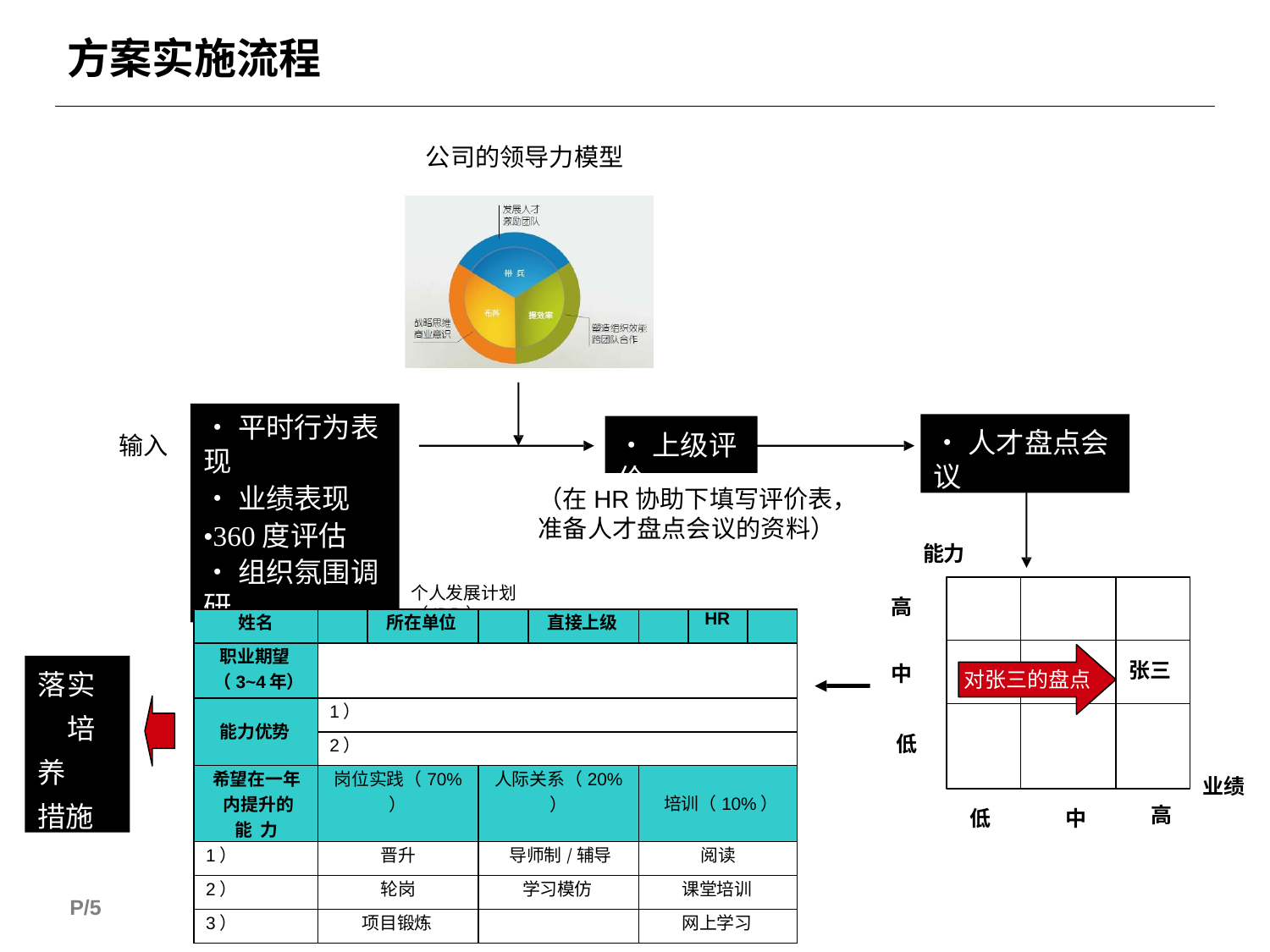

# 方案实施流程
公司的领导力模型

•平时行为表现
•业绩表现
•360度评估
•组织氛围调研
•人才盘点会议

•上级评价
输入

（在HR协助下填写评价表，
准备人才盘点会议的资料）
能力

个人发展计划（IDP）
高
| 姓名 |  | 所在单位 |  | 直接上级 |  | HR |  |
| --- | --- | --- | --- | --- | --- | --- | --- |
| 职业期望 （3~4年） |  |  |  |  |  |  |  |
| 能力优势 | 1） |  |  |  |  |  |  |
|  | 2） |  |  |  |  |  |  |
| 希望在一年 内提升的能 力 | 岗位实践（70% ） |  | 人际关系（20% ） |  | 培训（10%） |  |  |
| 1） | 晋升 |  | 导师制/辅导 |  | 阅读 |  |  |
| 2） | 轮岗 |  | 学习模仿 |  | 课堂培训 |  |  |
| 3） | 项目锻炼 |  |  |  | 网上学习 |  |  |

落实  培养  措施
张三
中
对张三的盘点

低
业绩
高
低
中
P/5